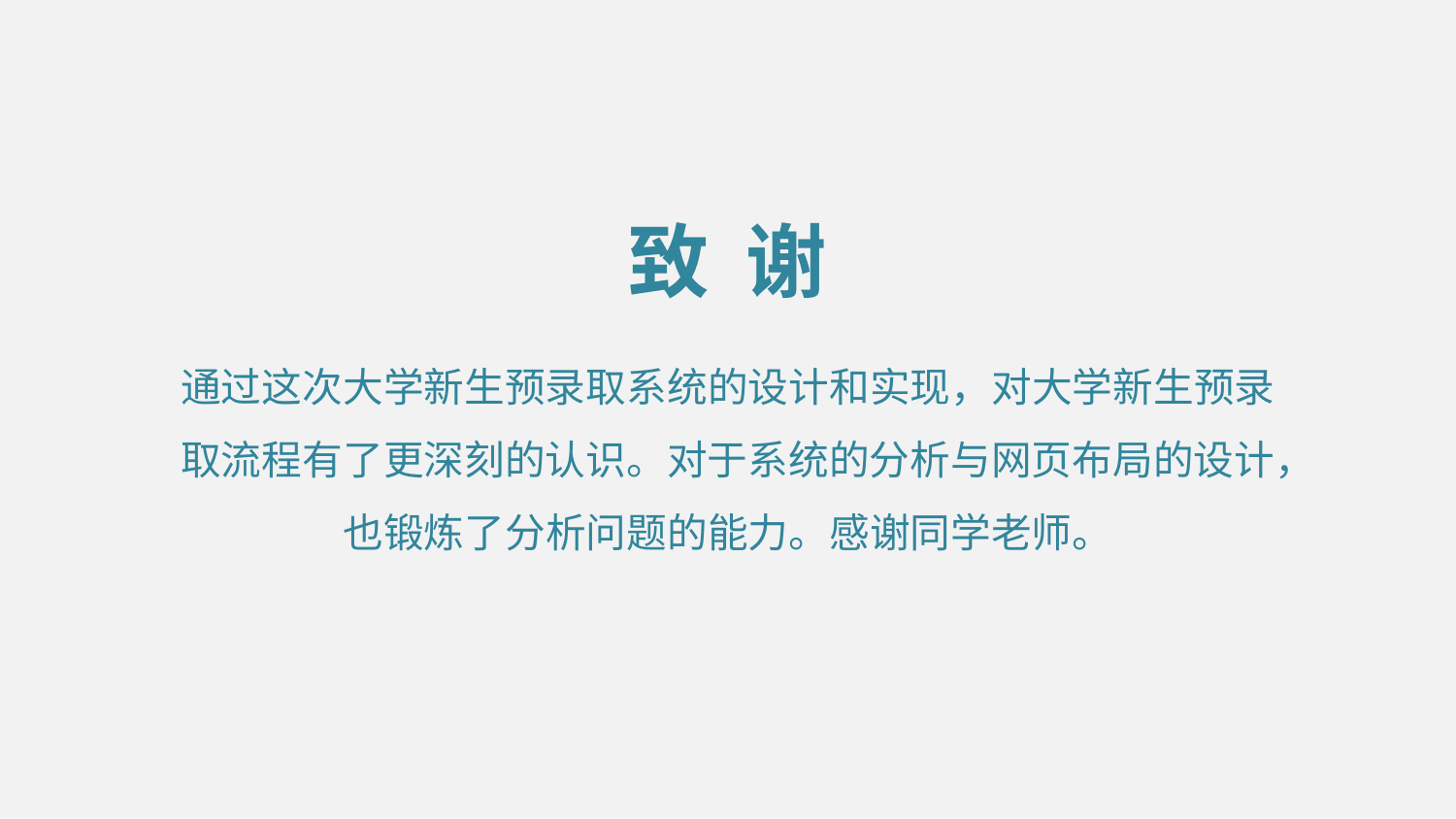

致  谢
通过这次大学新生预录取系统的设计和实现，对大学新生预录取流程有了更深刻的认识。对于系统的分析与网页布局的设计，也锻炼了分析问题的能力。感谢同学老师。